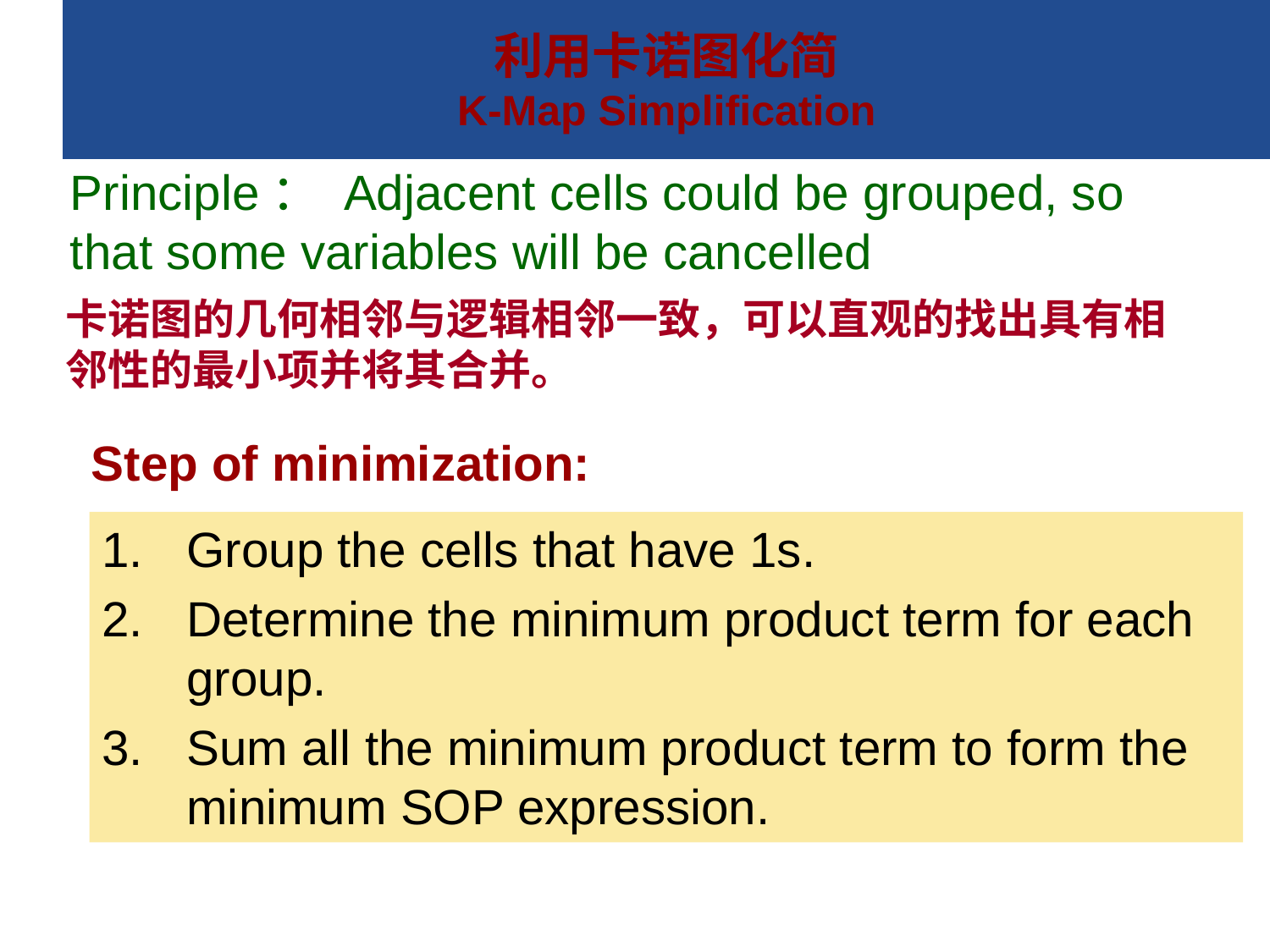

# 利用卡诺图化简 K-Map Simplification
Principle： Adjacent cells could be grouped, so that some variables will be cancelled
卡诺图的几何相邻与逻辑相邻一致，可以直观的找出具有相邻性的最小项并将其合并。
Step of minimization:
Group the cells that have 1s.
Determine the minimum product term for each group.
Sum all the minimum product term to form the minimum SOP expression.